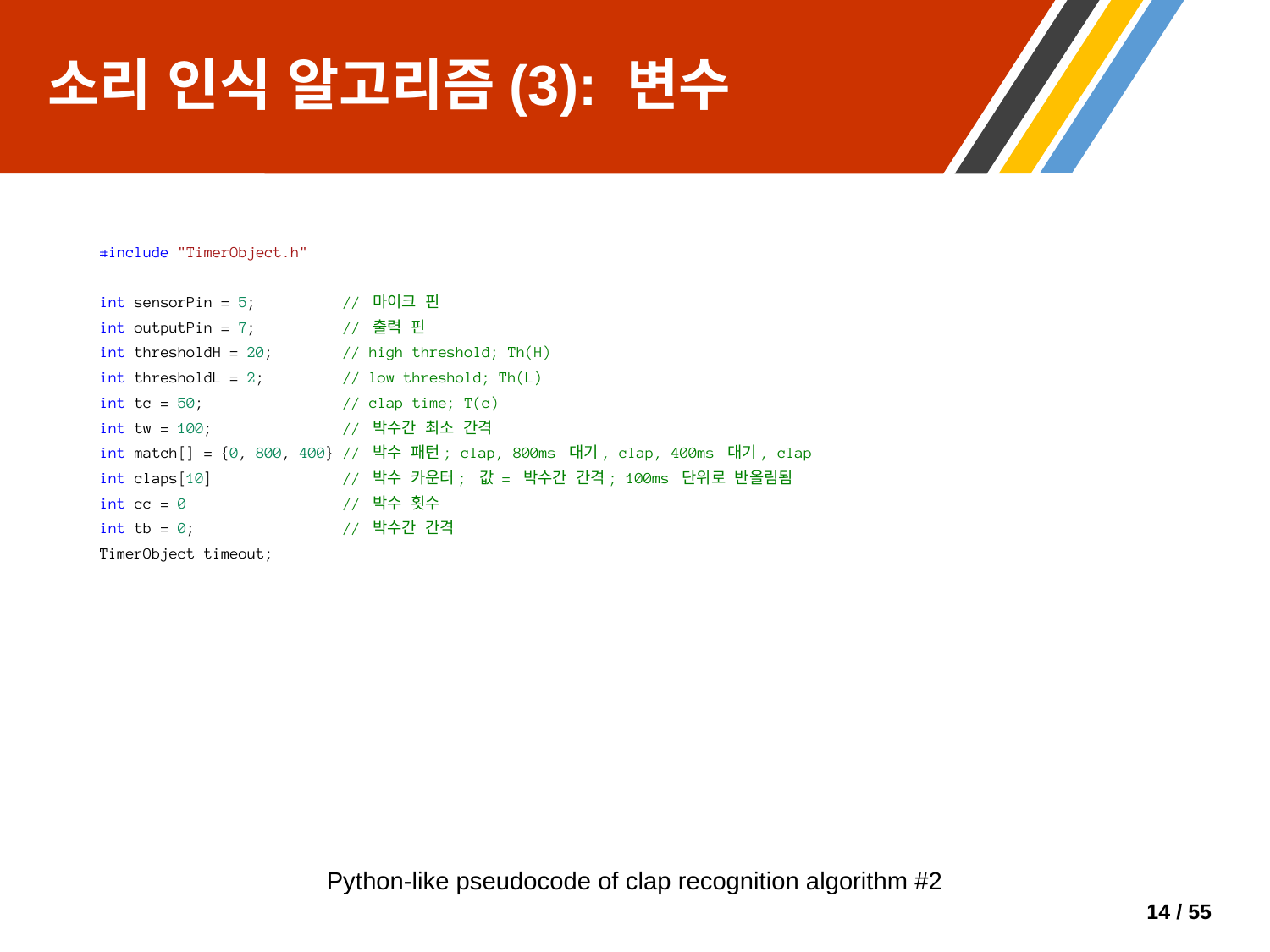

# 소리 인식 알고리즘(3): 변수
#include "TimerObject.h"

int sensorPin = 5;          // 마이크 핀
int outputPin = 7;          // 출력 핀
int thresholdH = 20;        // high threshold; Th(H)
int thresholdL = 2;         // low threshold; Th(L)
int tc = 50;                // clap time; T(c)
int tw = 100;               // 박수간 최소 간격
int match[] = {0, 800, 400} // 박수 패턴; clap, 800ms 대기, clap, 400ms 대기, clap
int claps[10]               // 박수 카운터; 값 = 박수간 간격; 100ms 단위로 반올림됨
int cc = 0                  // 박수 횟수
int tb = 0;                 // 박수간 간격
TimerObject timeout;
Python-like pseudocode of clap recognition algorithm #2